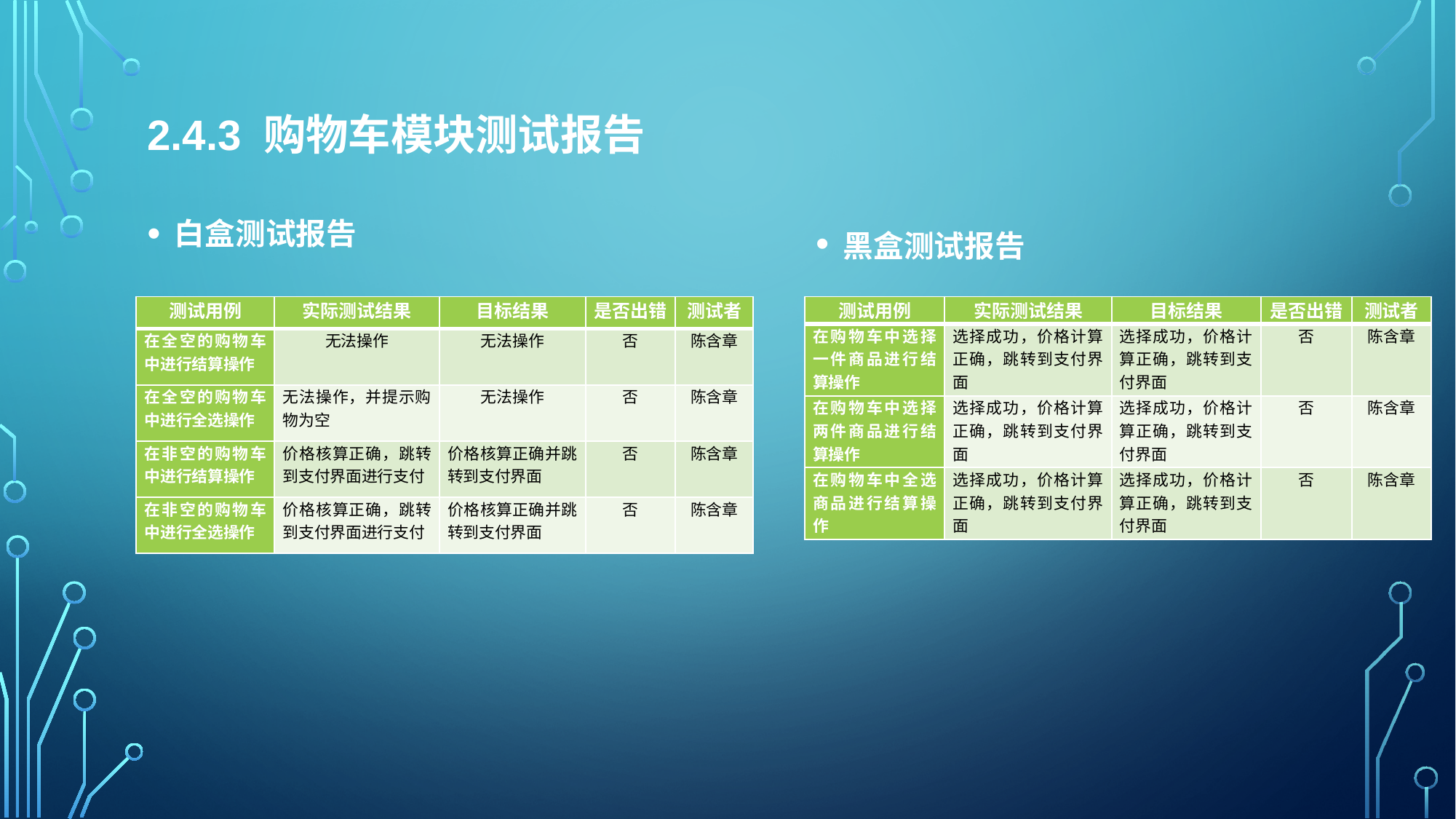

# 2.4.3 购物车模块测试报告
白盒测试报告

黑盒测试报告

| 测试用例 | 实际测试结果 | 目标结果 | 是否出错 | 测试者 |
| --- | --- | --- | --- | --- |
| 在全空的购物车中进行结算操作 | 无法操作 | 无法操作 | 否 | 陈含章 |
| 在全空的购物车中进行全选操作 | 无法操作，并提示购物为空 | 无法操作 | 否 | 陈含章 |
| 在非空的购物车中进行结算操作 | 价格核算正确，跳转到支付界面进行支付 | 价格核算正确并跳转到支付界面 | 否 | 陈含章 |
| 在非空的购物车中进行全选操作 | 价格核算正确，跳转到支付界面进行支付 | 价格核算正确并跳转到支付界面 | 否 | 陈含章 |
| 测试用例 | 实际测试结果 | 目标结果 | 是否出错 | 测试者 |
| --- | --- | --- | --- | --- |
| 在购物车中选择一件商品进行结算操作 | 选择成功，价格计算正确，跳转到支付界面 | 选择成功，价格计算正确，跳转到支付界面 | 否 | 陈含章 |
| 在购物车中选择两件商品进行结算操作 | 选择成功，价格计算正确，跳转到支付界面 | 选择成功，价格计算正确，跳转到支付界面 | 否 | 陈含章 |
| 在购物车中全选商品进行结算操作 | 选择成功，价格计算正确，跳转到支付界面 | 选择成功，价格计算正确，跳转到支付界面 | 否 | 陈含章 |